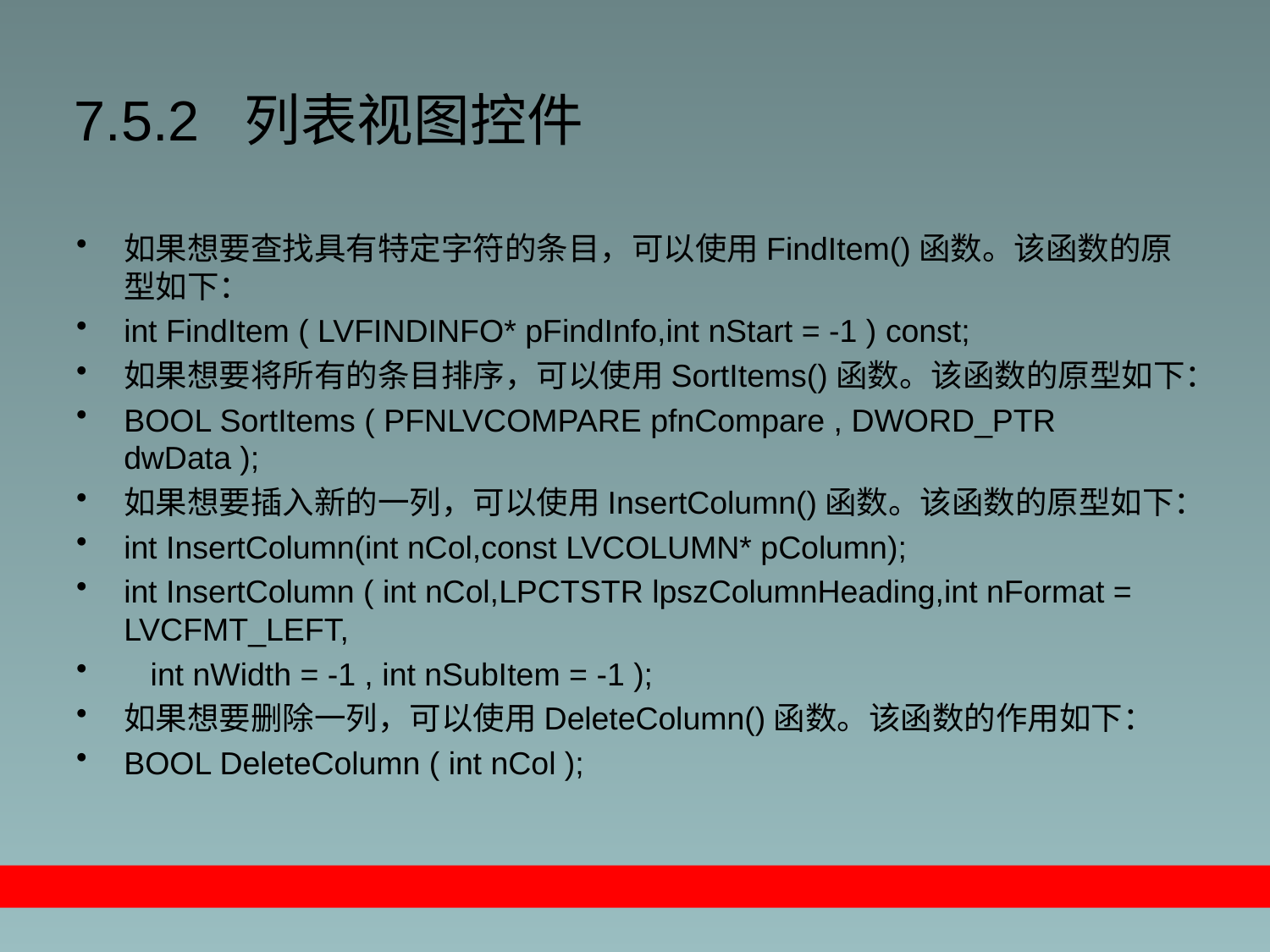

# 7.5.2  列表视图控件
如果想要查找具有特定字符的条目，可以使用FindItem()函数。该函数的原型如下：
int FindItem ( LVFINDINFO* pFindInfo,int nStart = -1 ) const;
如果想要将所有的条目排序，可以使用SortItems()函数。该函数的原型如下：
BOOL SortItems ( PFNLVCOMPARE pfnCompare , DWORD_PTR dwData );
如果想要插入新的一列，可以使用InsertColumn()函数。该函数的原型如下：
int InsertColumn(int nCol,const LVCOLUMN* pColumn);
int InsertColumn ( int nCol,LPCTSTR lpszColumnHeading,int nFormat = LVCFMT_LEFT,
   int nWidth = -1 , int nSubItem = -1 );
如果想要删除一列，可以使用DeleteColumn()函数。该函数的作用如下：
BOOL DeleteColumn ( int nCol );